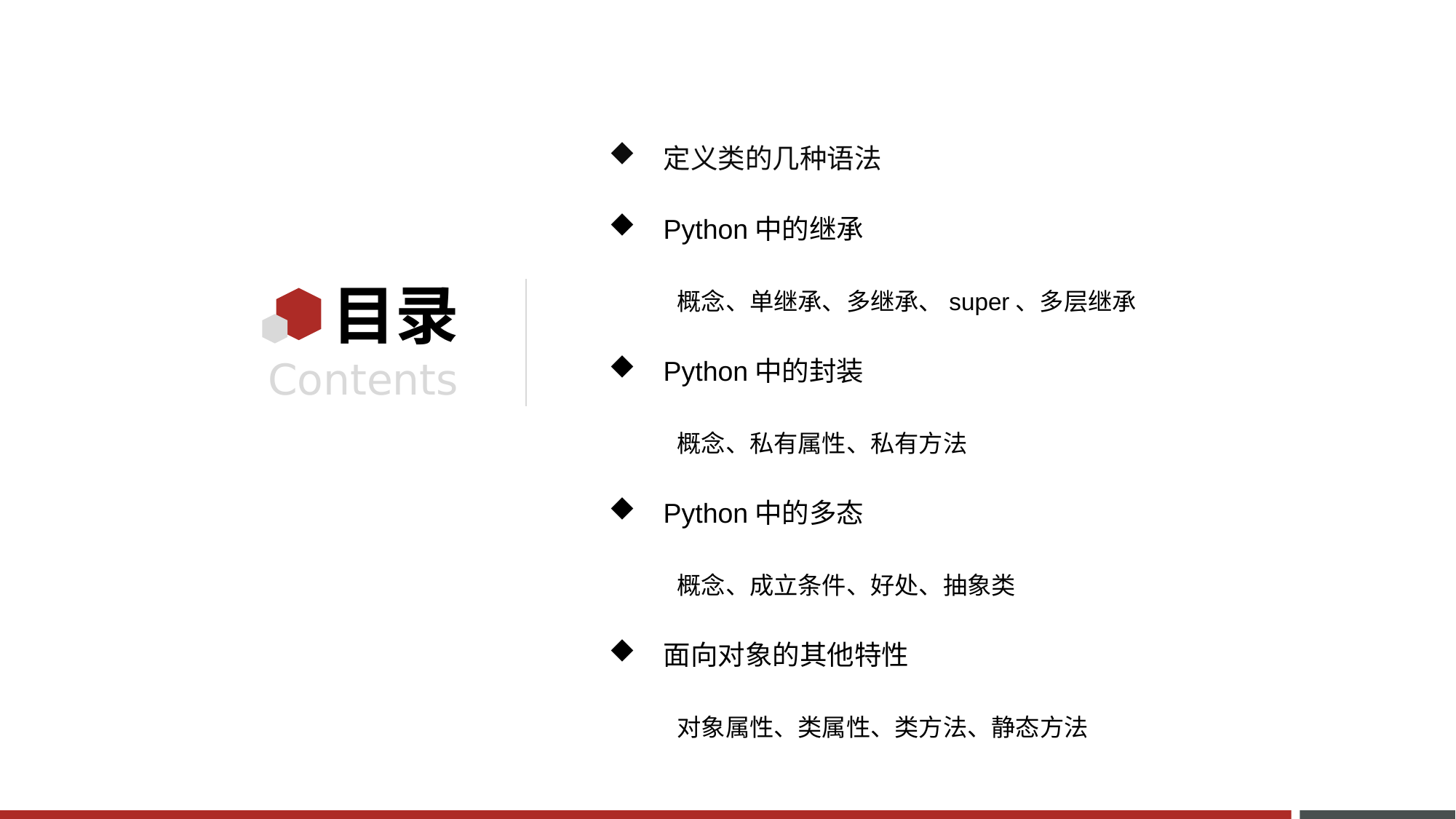

定义类的几种语法
Python中的继承
          概念、单继承、多继承、super、多层继承
Python中的封装
          概念、私有属性、私有方法
Python中的多态
          概念、成立条件、好处、抽象类
面向对象的其他特性
          对象属性、类属性、类方法、静态方法